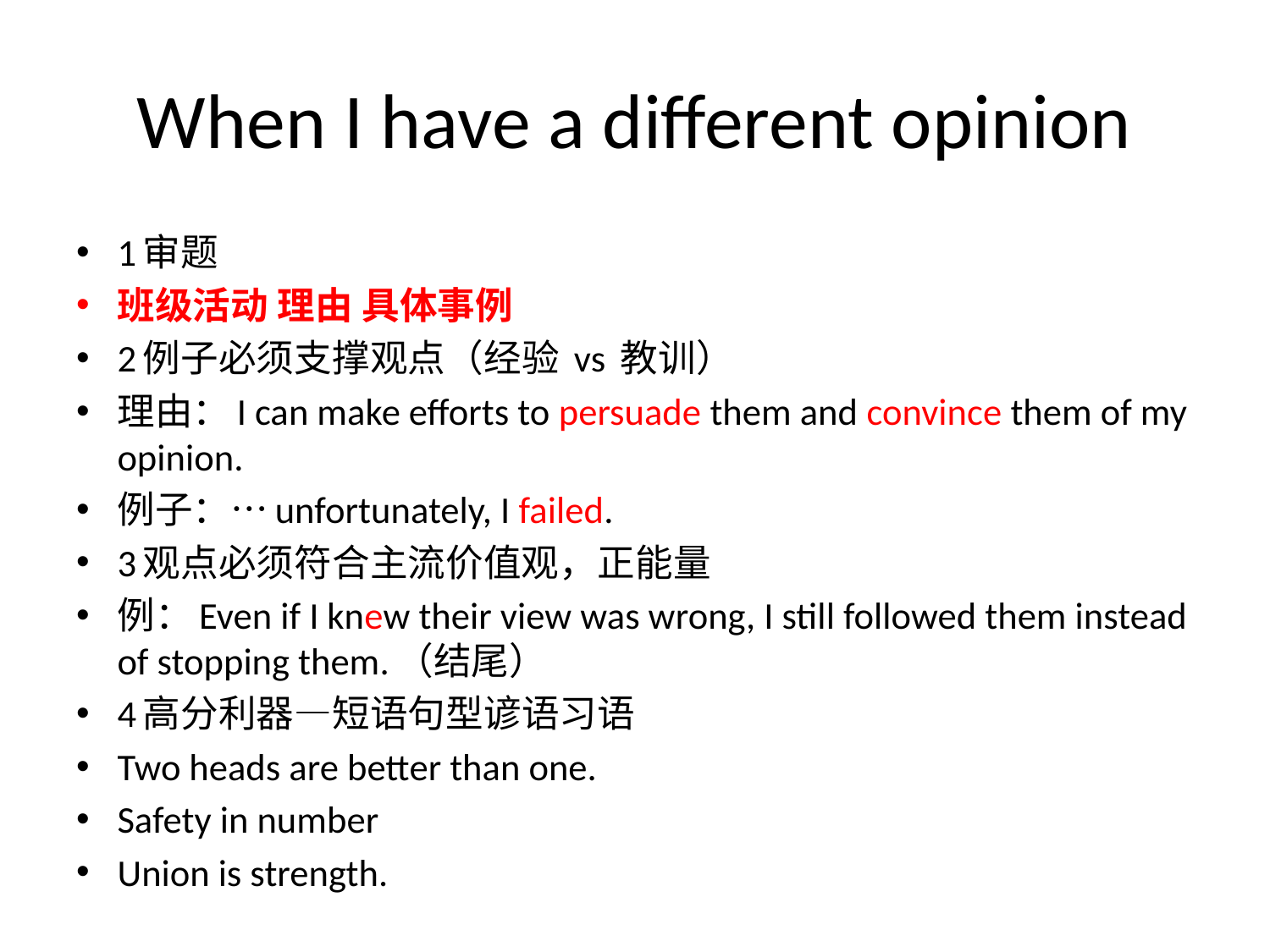

# When I have a different opinion
1审题
班级活动 理由 具体事例
2例子必须支撑观点（经验 vs 教训）
理由：I can make efforts to persuade them and convince them of my opinion.
例子：…unfortunately, I failed.
3观点必须符合主流价值观，正能量
例：Even if I knew their view was wrong, I still followed them instead of stopping them.（结尾）
4高分利器—短语句型谚语习语
Two heads are better than one.
Safety in number
Union is strength.